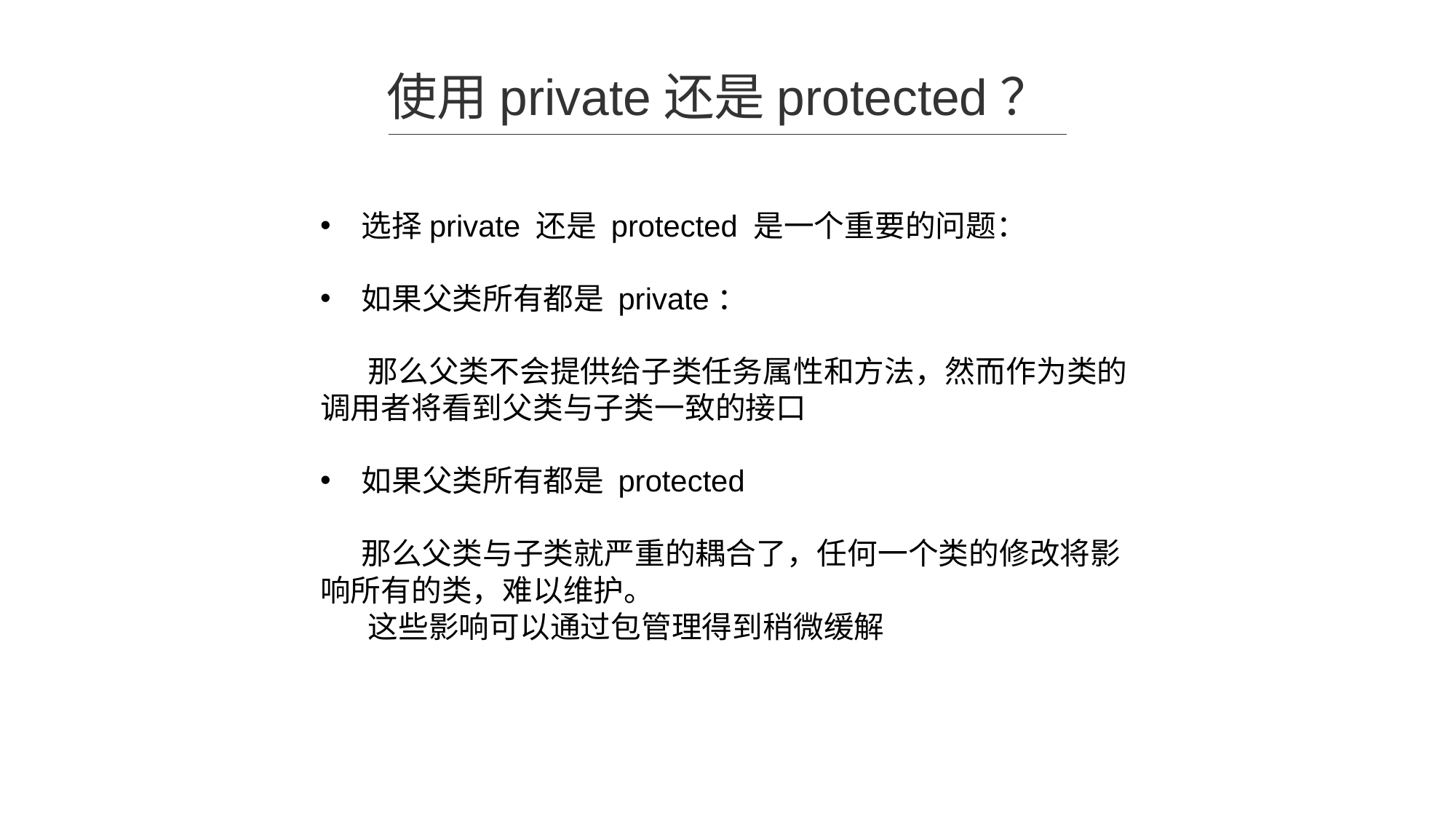

使用private还是protected？
选择private 还是 protected 是一个重要的问题：

如果父类所有都是 private：
      那么父类不会提供给子类任务属性和方法，然而作为类的调用者将看到父类与子类一致的接口

如果父类所有都是 protected

     那么父类与子类就严重的耦合了，任何一个类的修改将影响所有的类，难以维护。
      这些影响可以通过包管理得到稍微缓解